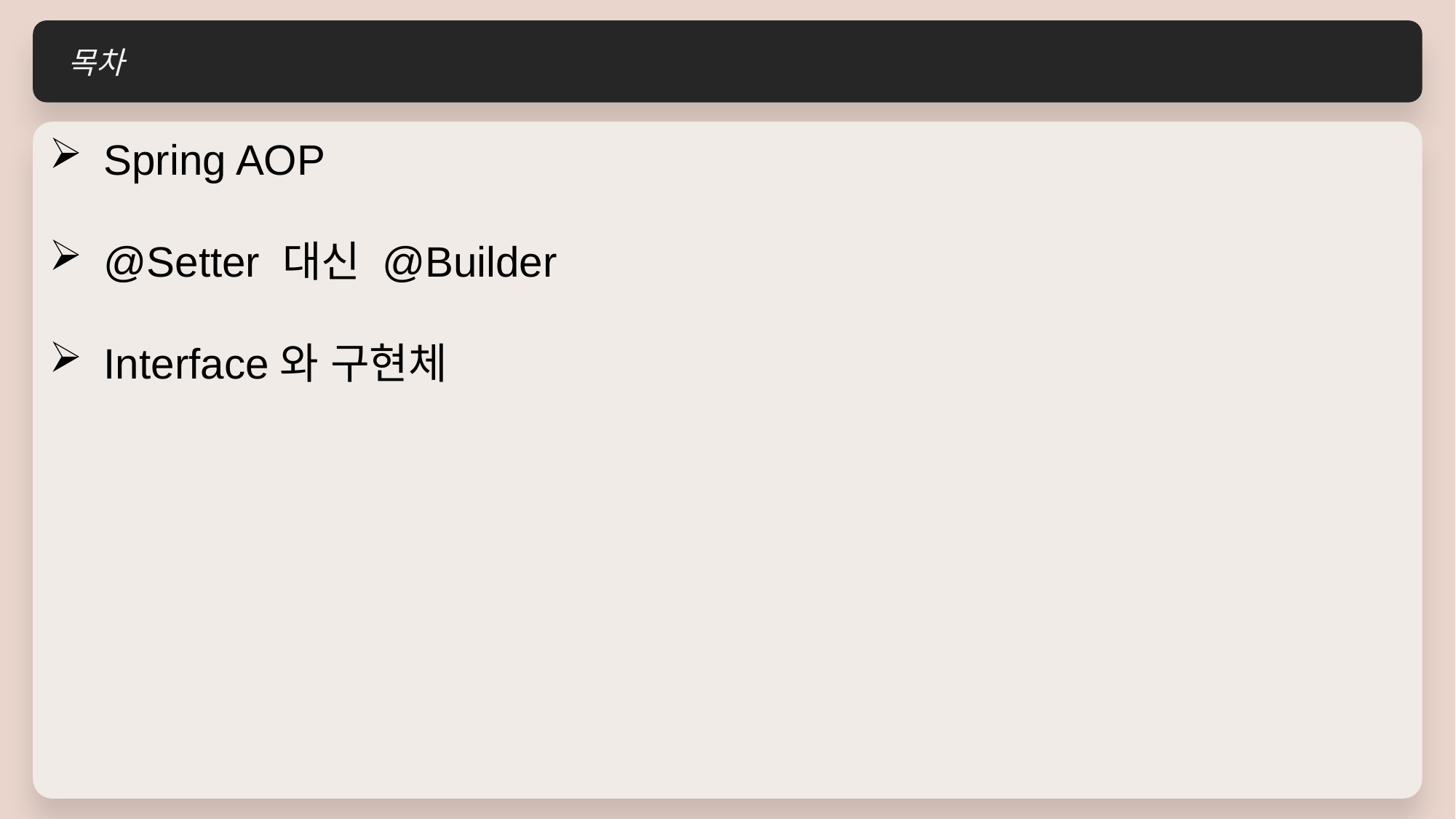

목차
Spring AOP

@Setter 대신 @Builder

Interface와 구현체